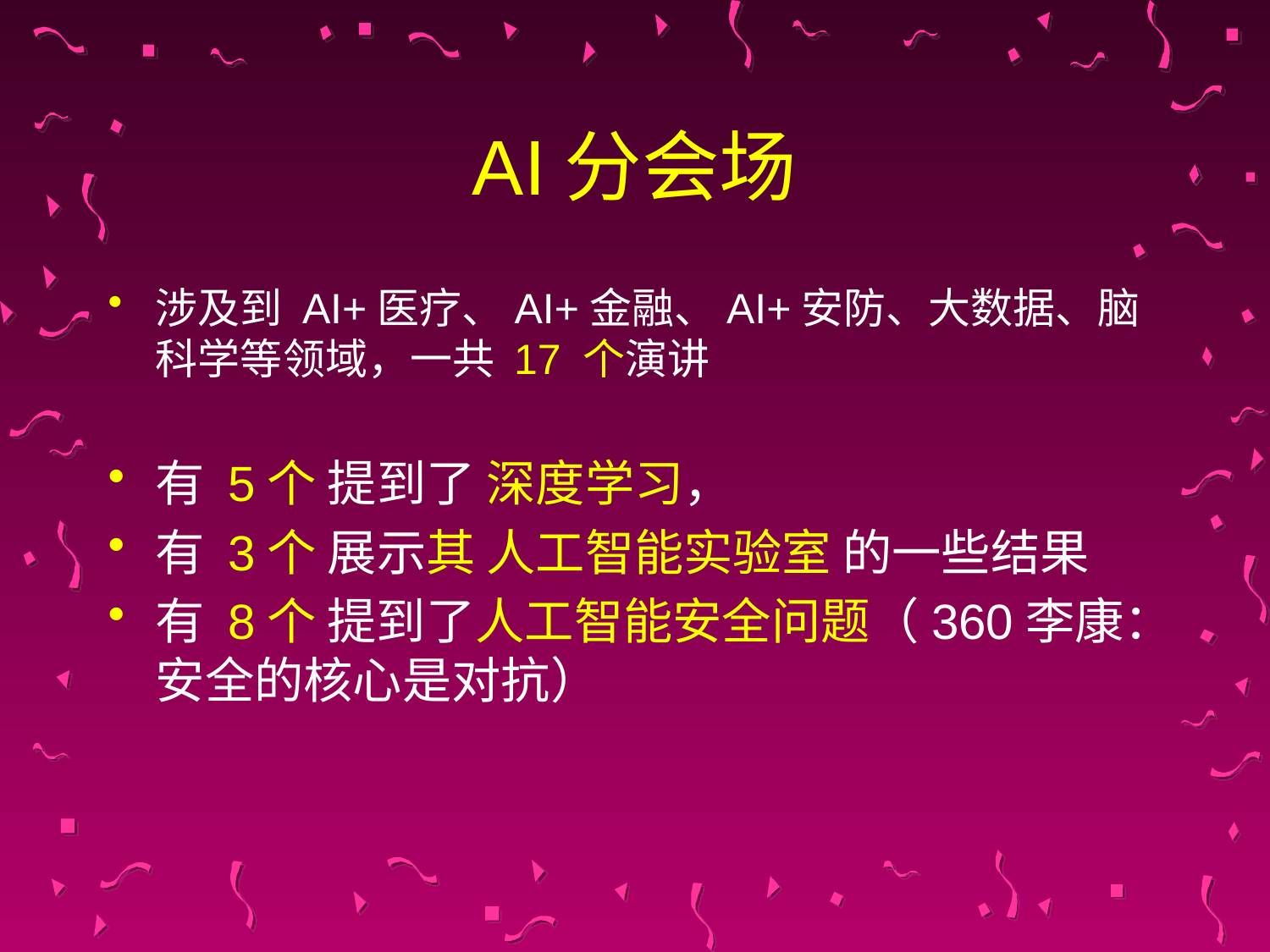

# AI分会场
涉及到 AI+医疗、AI+金融、AI+安防、大数据、脑科学等领域，一共 17 个演讲

有 5个 提到了 深度学习，
有 3个 展示其 人工智能实验室 的一些结果
有 8个 提到了人工智能安全问题（360李康：安全的核心是对抗）